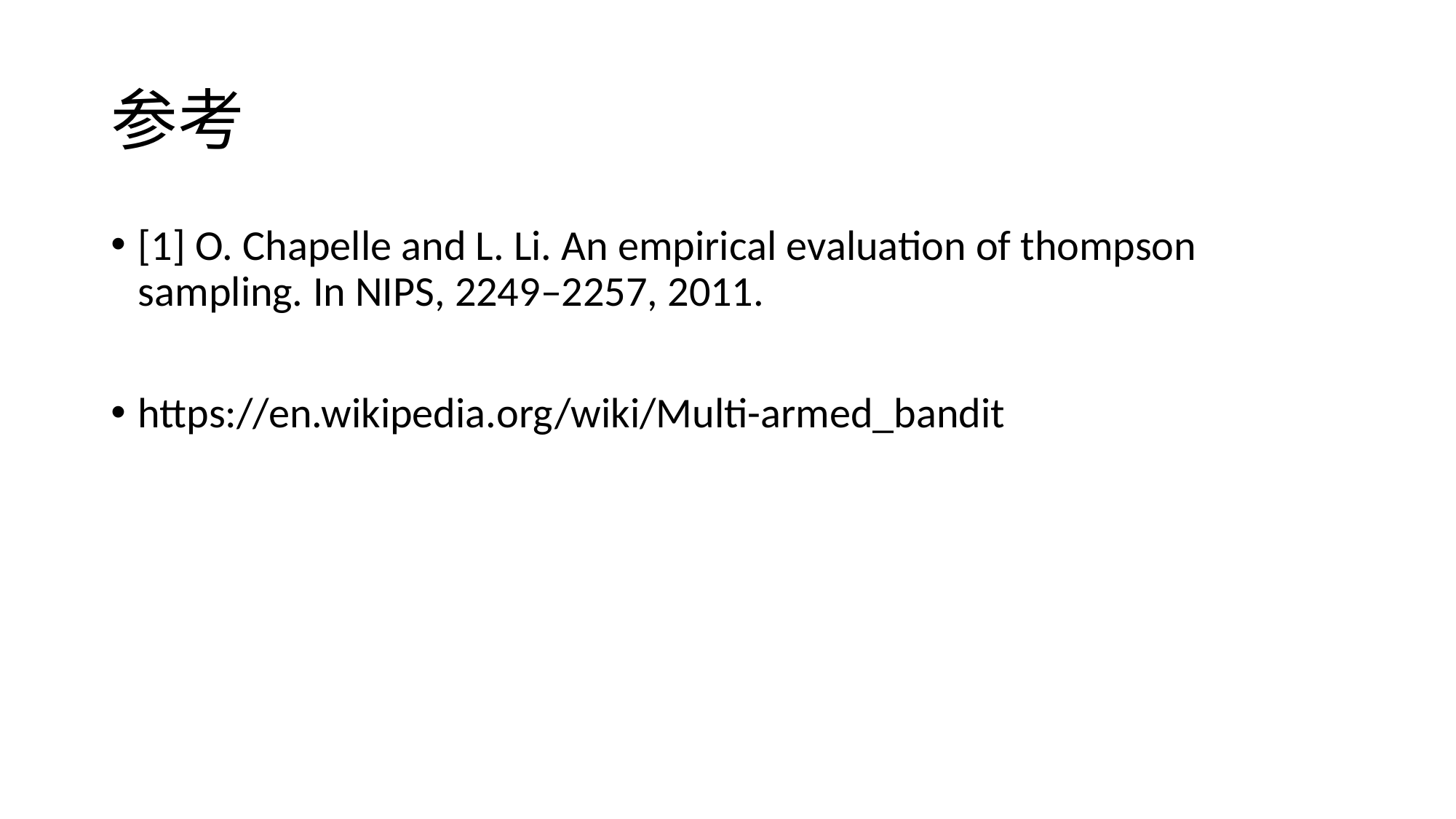

# 参考
[1] O. Chapelle and L. Li. An empirical evaluation of thompson sampling. In NIPS, 2249–2257, 2011.

https://en.wikipedia.org/wiki/Multi-armed_bandit